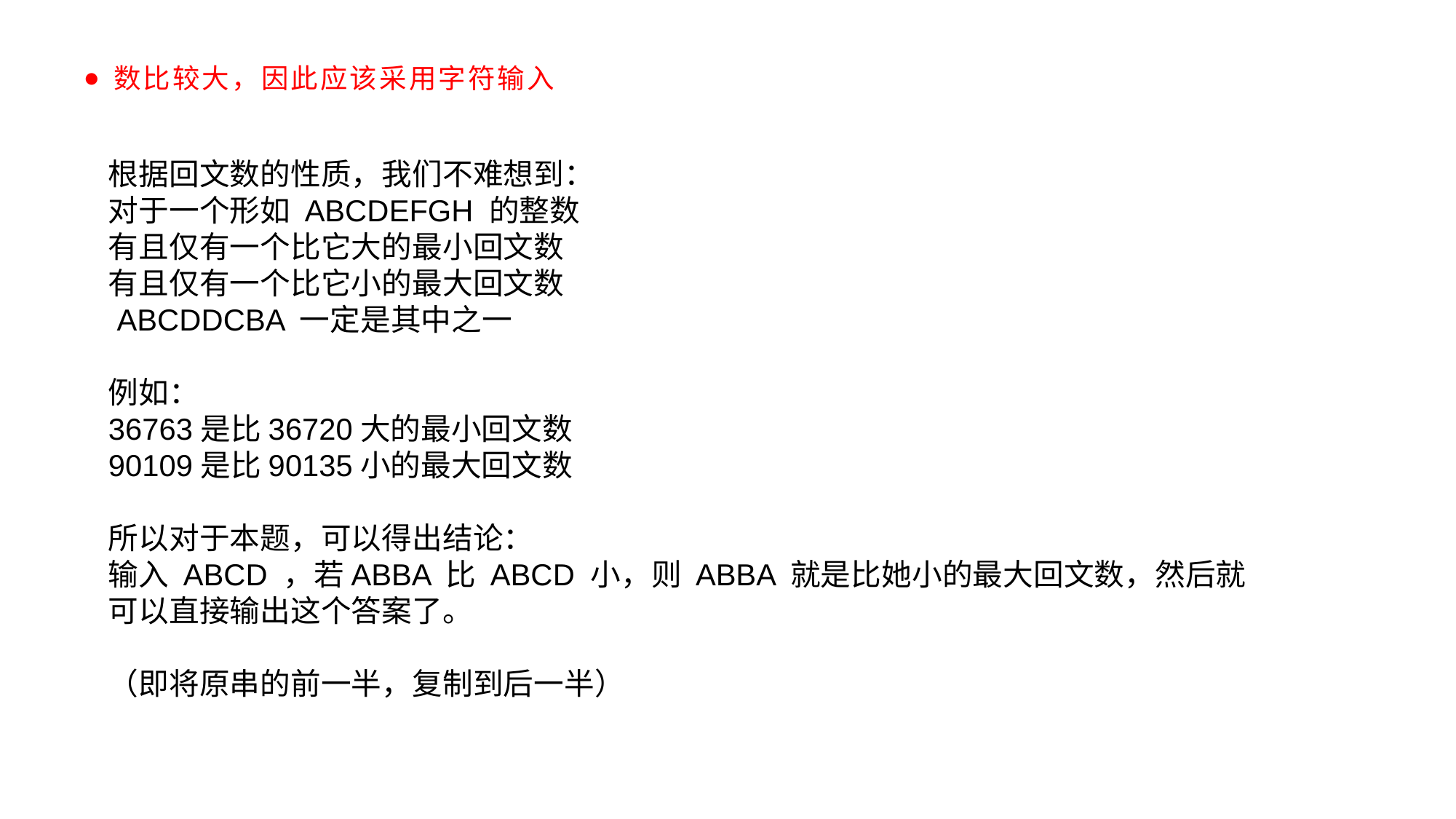

数比较大，因此应该采用字符输入

根据回文数的性质，我们不难想到：
对于一个形如 ABCDEFGH 的整数
有且仅有一个比它大的最小回文数
有且仅有一个比它小的最大回文数
 ABCDDCBA 一定是其中之一

例如：
36763是比36720大的最小回文数
90109是比90135小的最大回文数

所以对于本题，可以得出结论：
输入 ABCD ，若ABBA 比 ABCD 小，则 ABBA 就是比她小的最大回文数，然后就可以直接输出这个答案了。

（即将原串的前一半，复制到后一半）